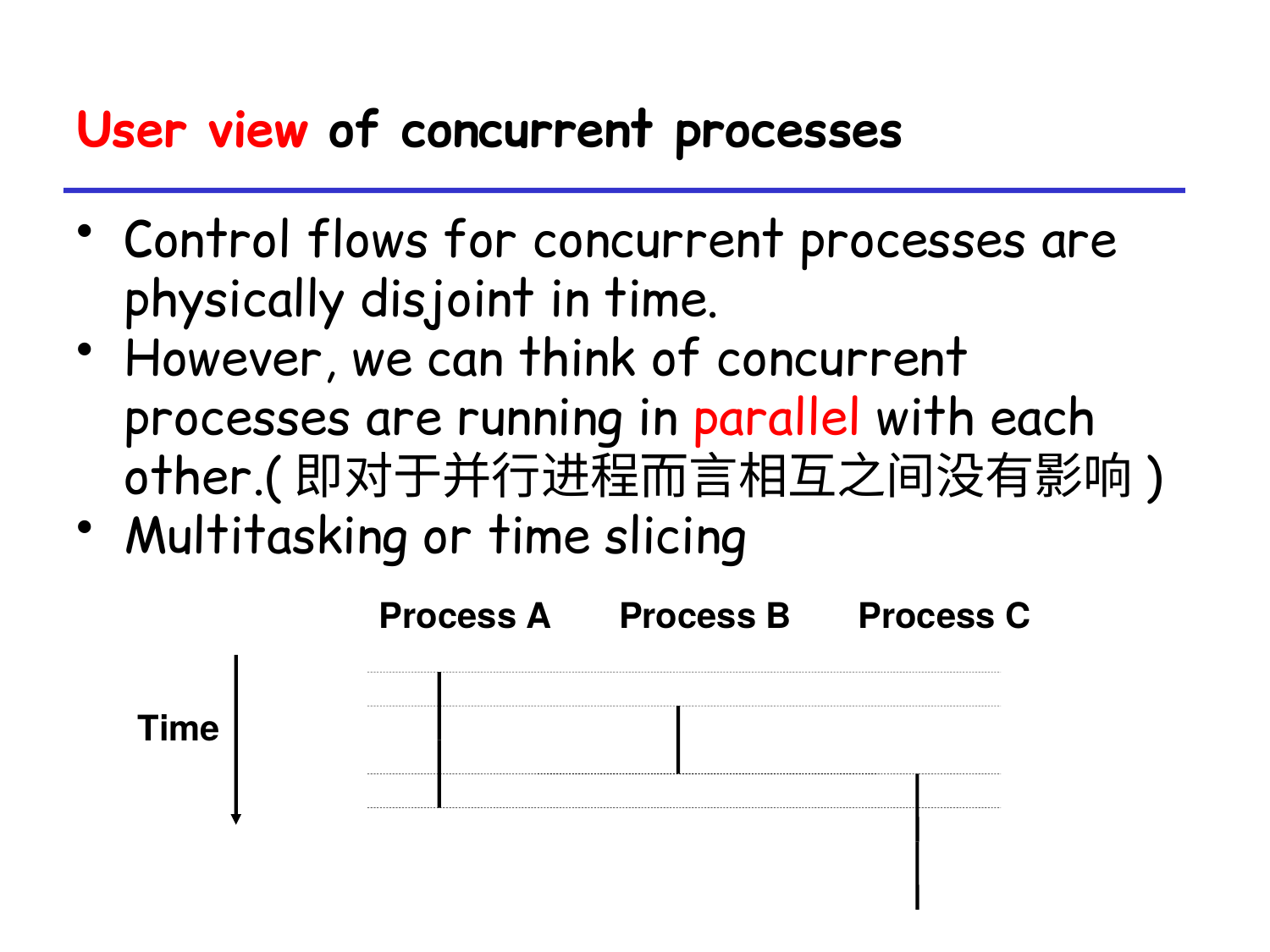

# User view of concurrent processes
Control flows for concurrent processes are physically disjoint in time.
However, we can think of concurrent processes are running in parallel with each other.(即对于并行进程而言相互之间没有影响)
Multitasking or time slicing
Process A
Process B
Process C

Time